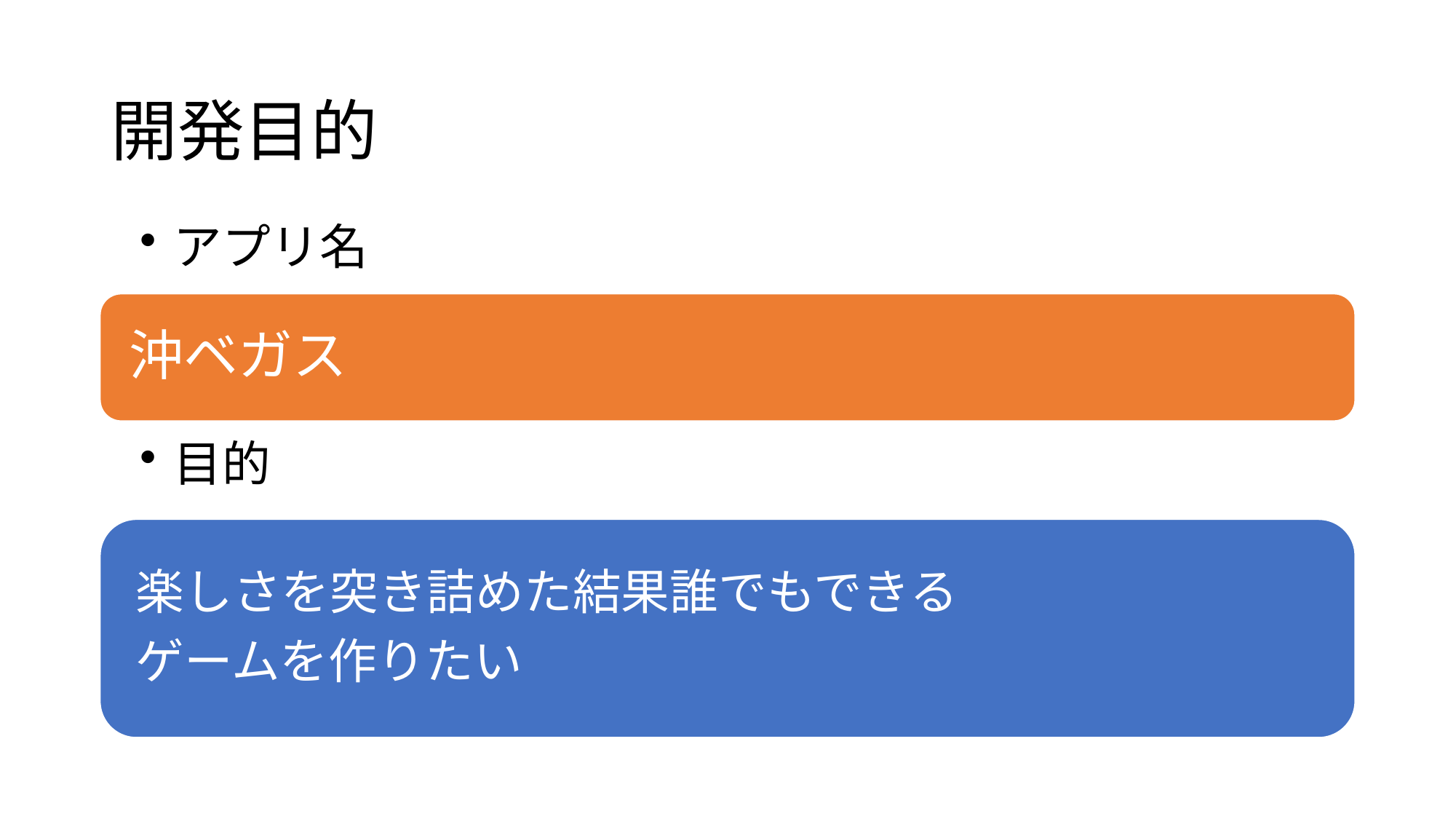

# 開発目的
沖ベガス
アプリ名
楽しさを突き詰めた結果誰でもできる
ゲームを作りたい
目的